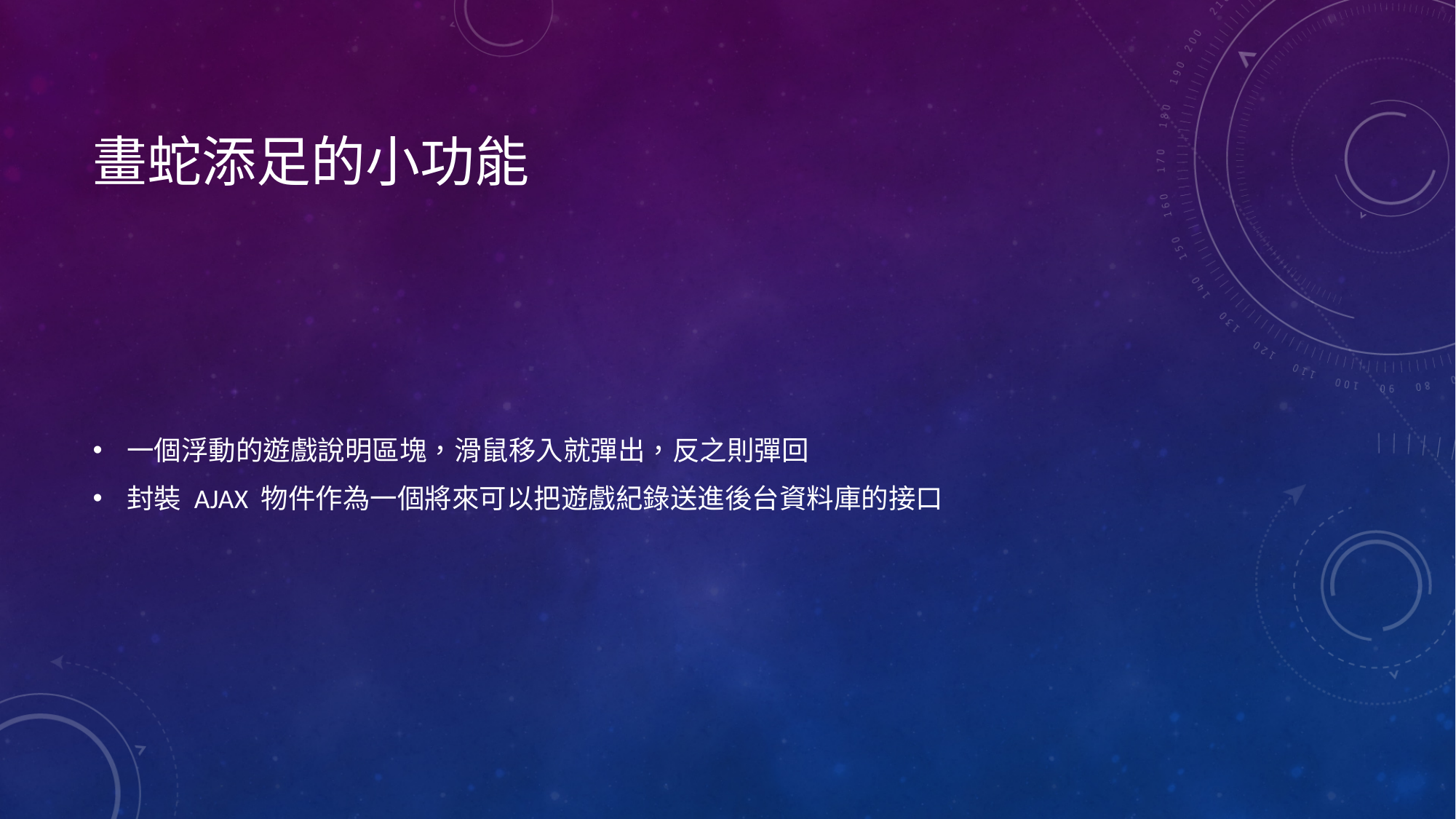

# 畫蛇添足的小功能
一個浮動的遊戲說明區塊，滑鼠移入就彈出，反之則彈回
封裝 AJAX 物件作為一個將來可以把遊戲紀錄送進後台資料庫的接口